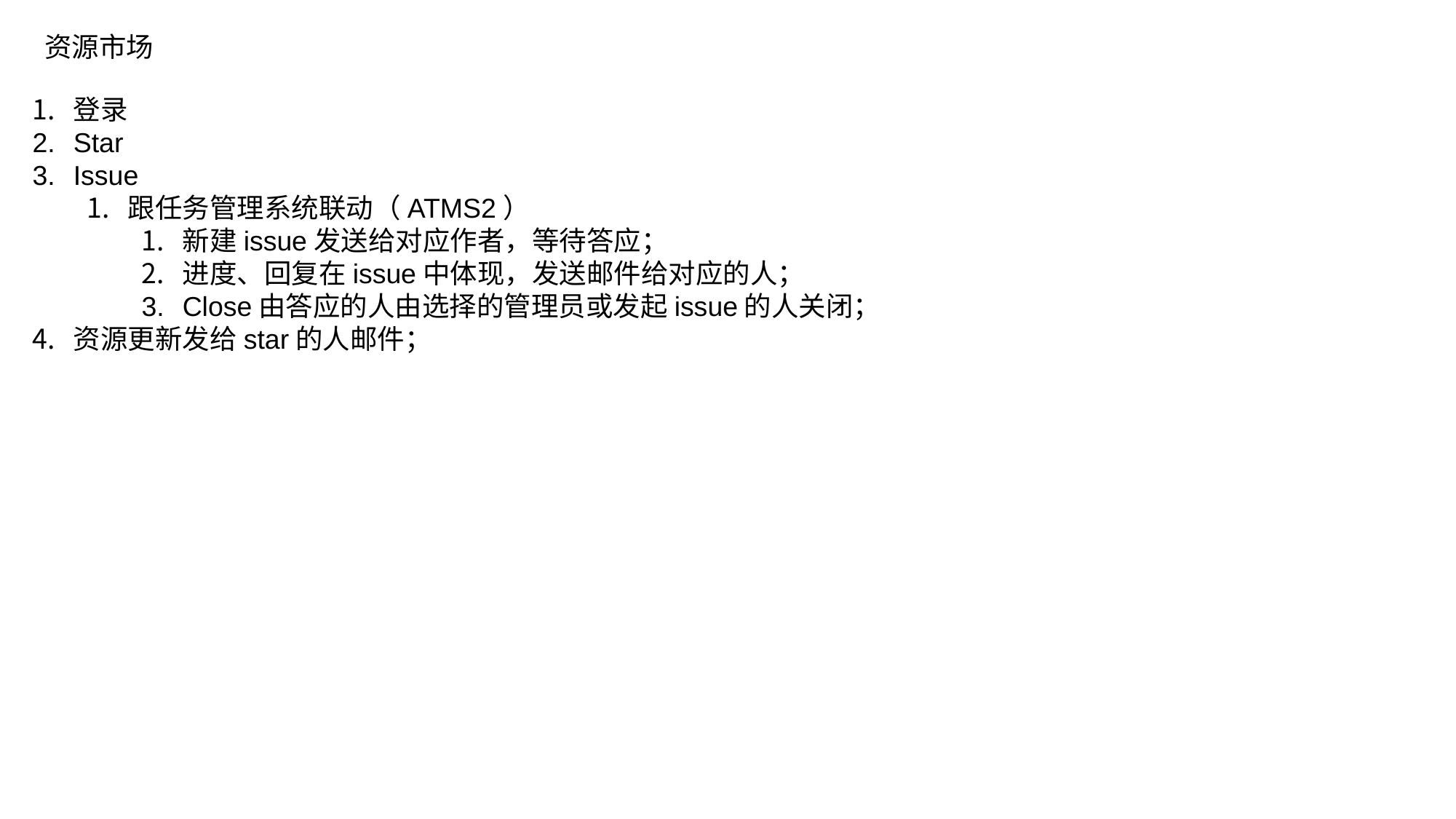

资源市场
登录
Star
Issue
跟任务管理系统联动（ATMS2）
新建issue发送给对应作者，等待答应；
进度、回复在issue中体现，发送邮件给对应的人；
Close由答应的人由选择的管理员或发起issue的人关闭；
资源更新发给star的人邮件；